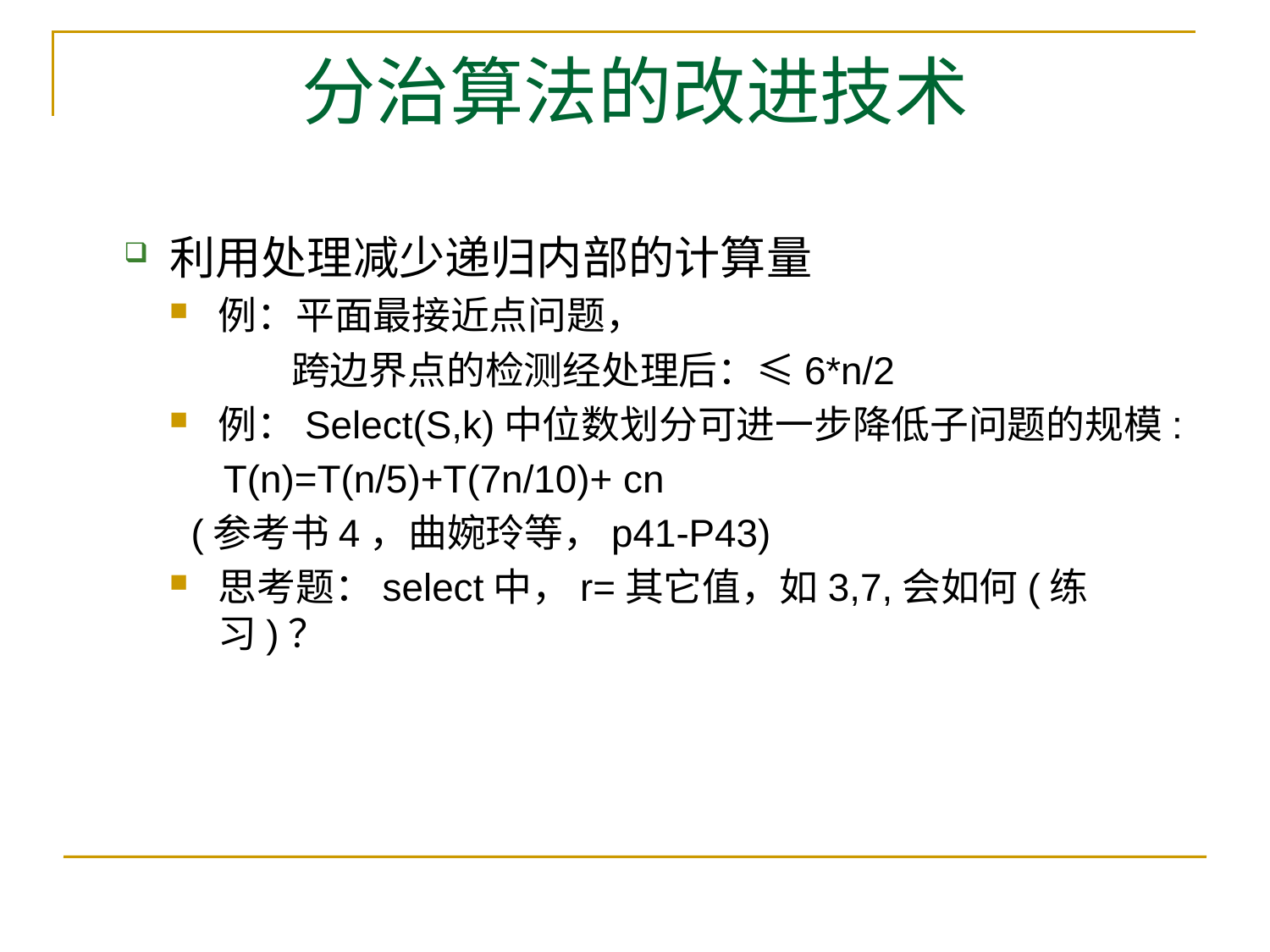

# 分治算法的改进技术
利用处理减少递归内部的计算量
例：平面最接近点问题，
             跨边界点的检测经处理后：≤6*n/2
例：Select(S,k)中位数划分可进一步降低子问题的规模:
     T(n)=T(n/5)+T(7n/10)+ cn
  (参考书4，曲婉玲等，p41-P43)
思考题：select中，r=其它值，如3,7,会如何(练习)？